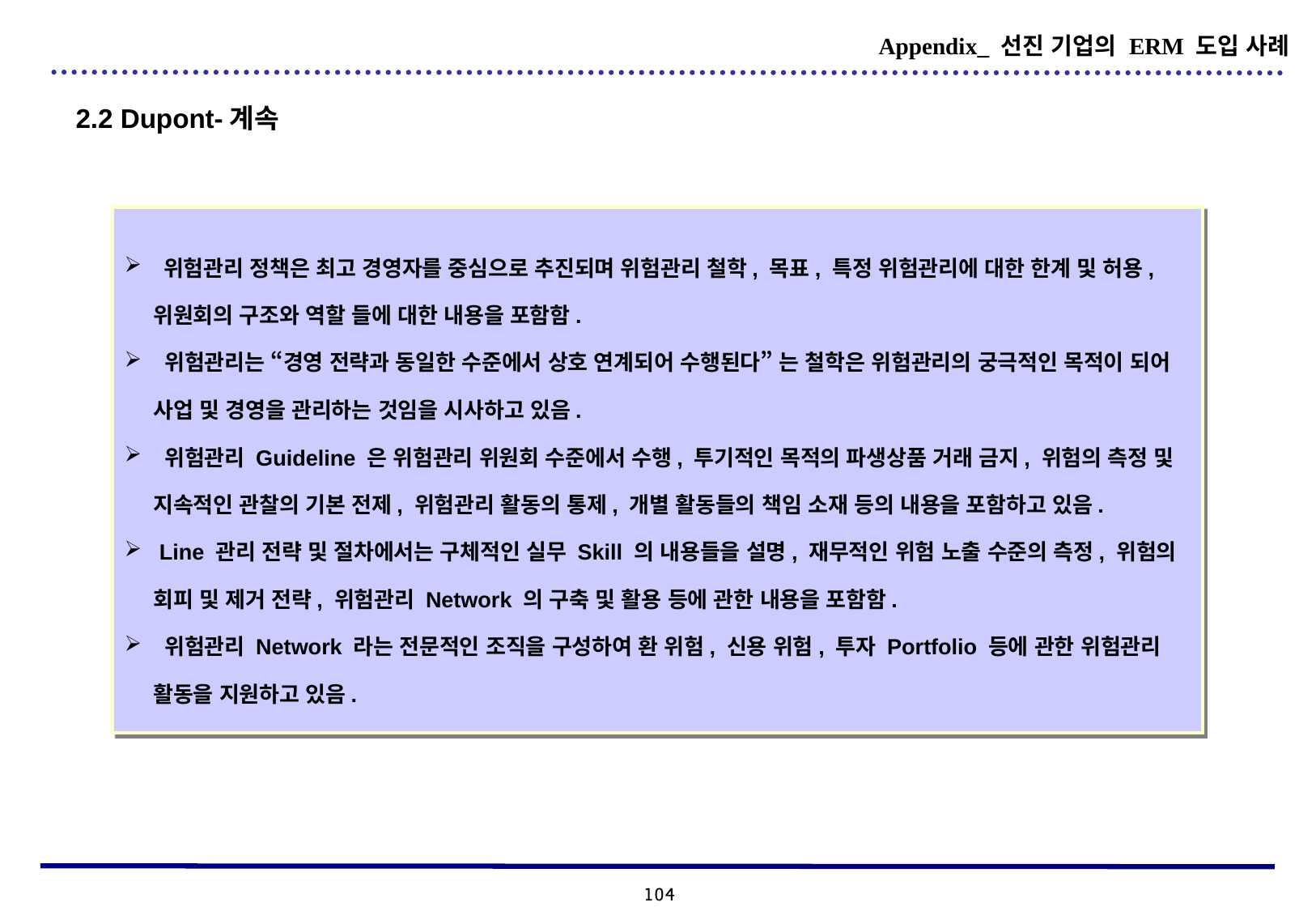

Appendix_ 선진 기업의 ERM 도입 사례
2.2 Dupont-계속
 위험관리 정책은 최고 경영자를 중심으로 추진되며 위험관리 철학, 목표, 특정 위험관리에 대한 한계 및 허용, 위원회의 구조와 역할 들에 대한 내용을 포함함.
 위험관리는 “경영 전략과 동일한 수준에서 상호 연계되어 수행된다” 는 철학은 위험관리의 궁극적인 목적이 되어 사업 및 경영을 관리하는 것임을 시사하고 있음.
 위험관리 Guideline 은 위험관리 위원회 수준에서 수행, 투기적인 목적의 파생상품 거래 금지, 위험의 측정 및 지속적인 관찰의 기본 전제, 위험관리 활동의 통제, 개별 활동들의 책임 소재 등의 내용을 포함하고 있음.
 Line 관리 전략 및 절차에서는 구체적인 실무 Skill 의 내용들을 설명, 재무적인 위험 노출 수준의 측정, 위험의 회피 및 제거 전략, 위험관리 Network 의 구축 및 활용 등에 관한 내용을 포함함.
 위험관리 Network 라는 전문적인 조직을 구성하여 환 위험, 신용 위험, 투자 Portfolio 등에 관한 위험관리 활동을 지원하고 있음.